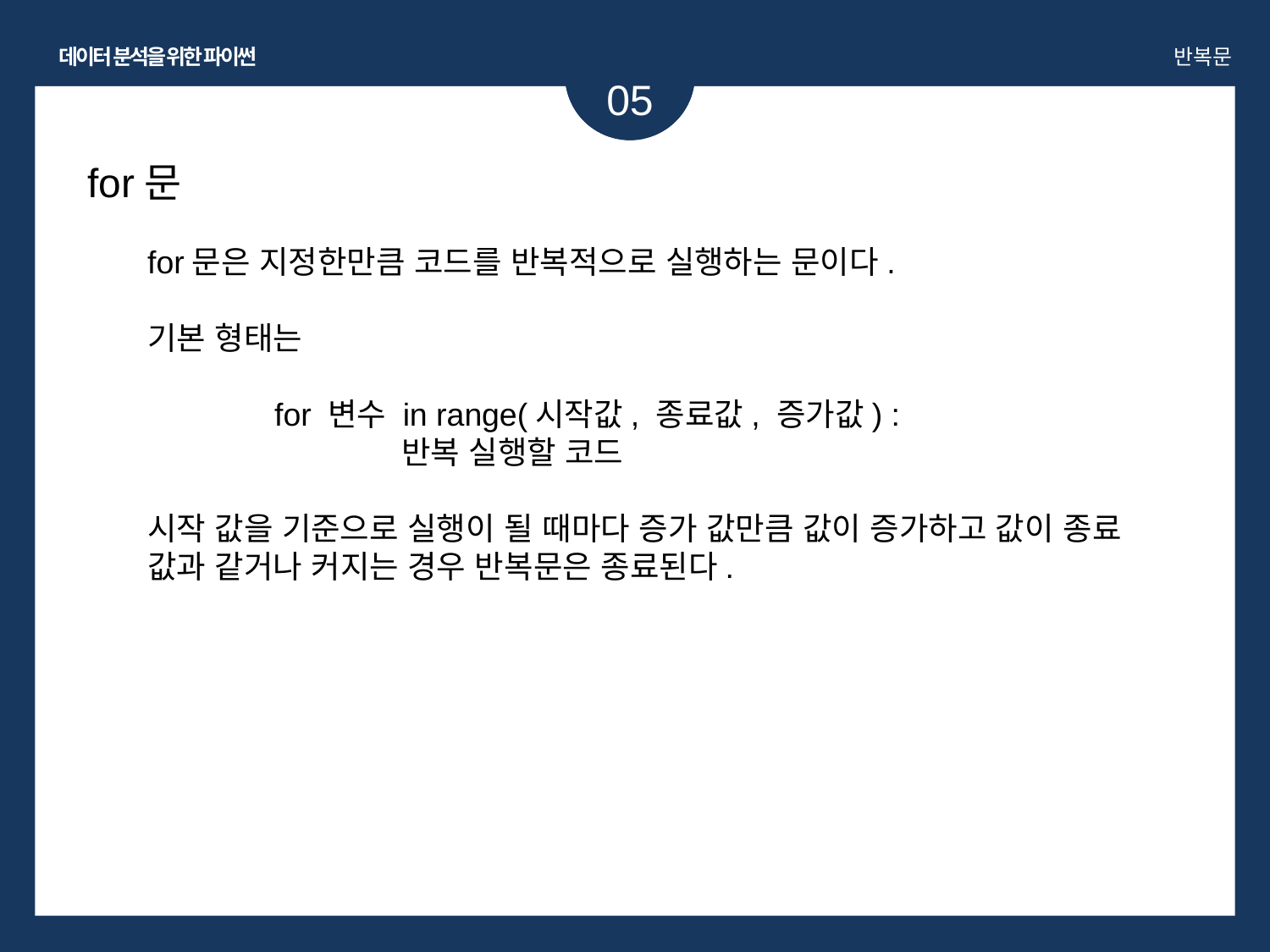

데이터 분석을 위한 파이썬
반복문
05
for문
for문은 지정한만큼 코드를 반복적으로 실행하는 문이다.

기본 형태는

	for 변수 in range(시작값, 종료값, 증가값) :
		반복 실행할 코드

시작 값을 기준으로 실행이 될 때마다 증가 값만큼 값이 증가하고 값이 종료 값과 같거나 커지는 경우 반복문은 종료된다.